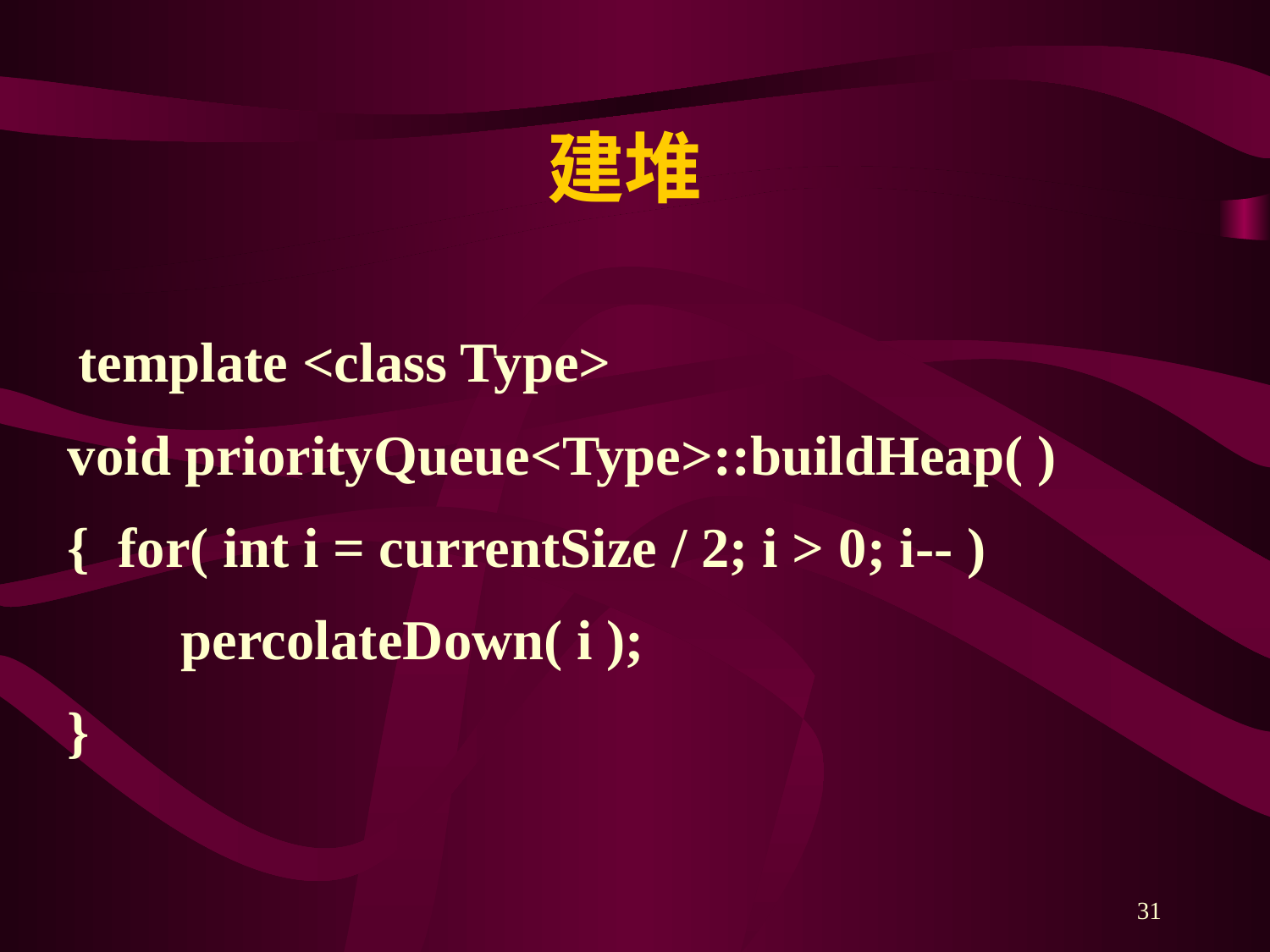

# 建堆
 template <class Type>
void priorityQueue<Type>::buildHeap( )
{  for( int i = currentSize / 2; i > 0; i-- )
        percolateDown( i );
}
31